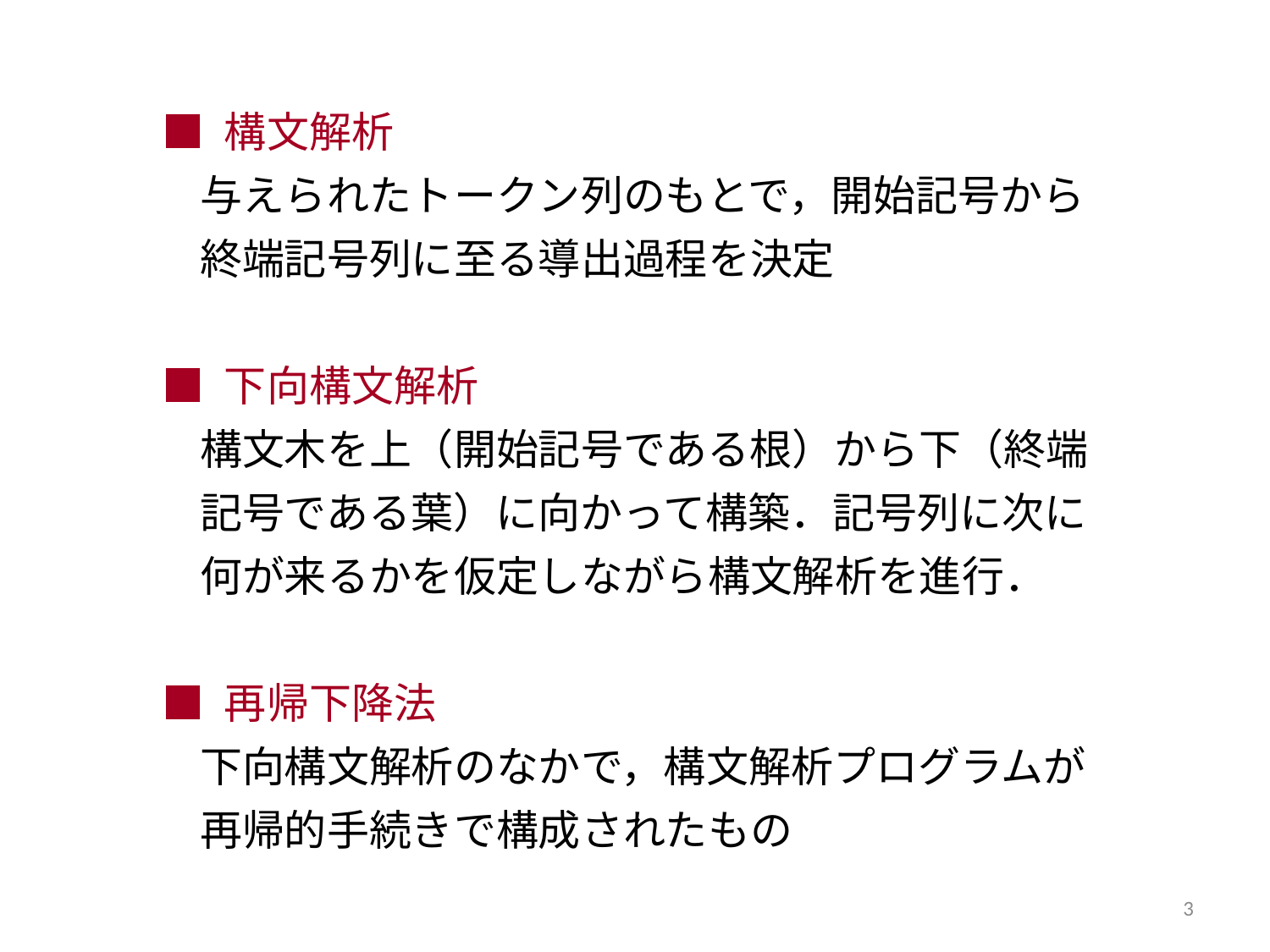

■ 構文解析
与えられたトークン列のもとで，開始記号から終端記号列に至る導出過程を決定

■ 下向構文解析
構文木を上（開始記号である根）から下（終端記号である葉）に向かって構築．記号列に次に何が来るかを仮定しながら構文解析を進行．

■ 再帰下降法
下向構文解析のなかで，構文解析プログラムが再帰的手続きで構成されたもの
3